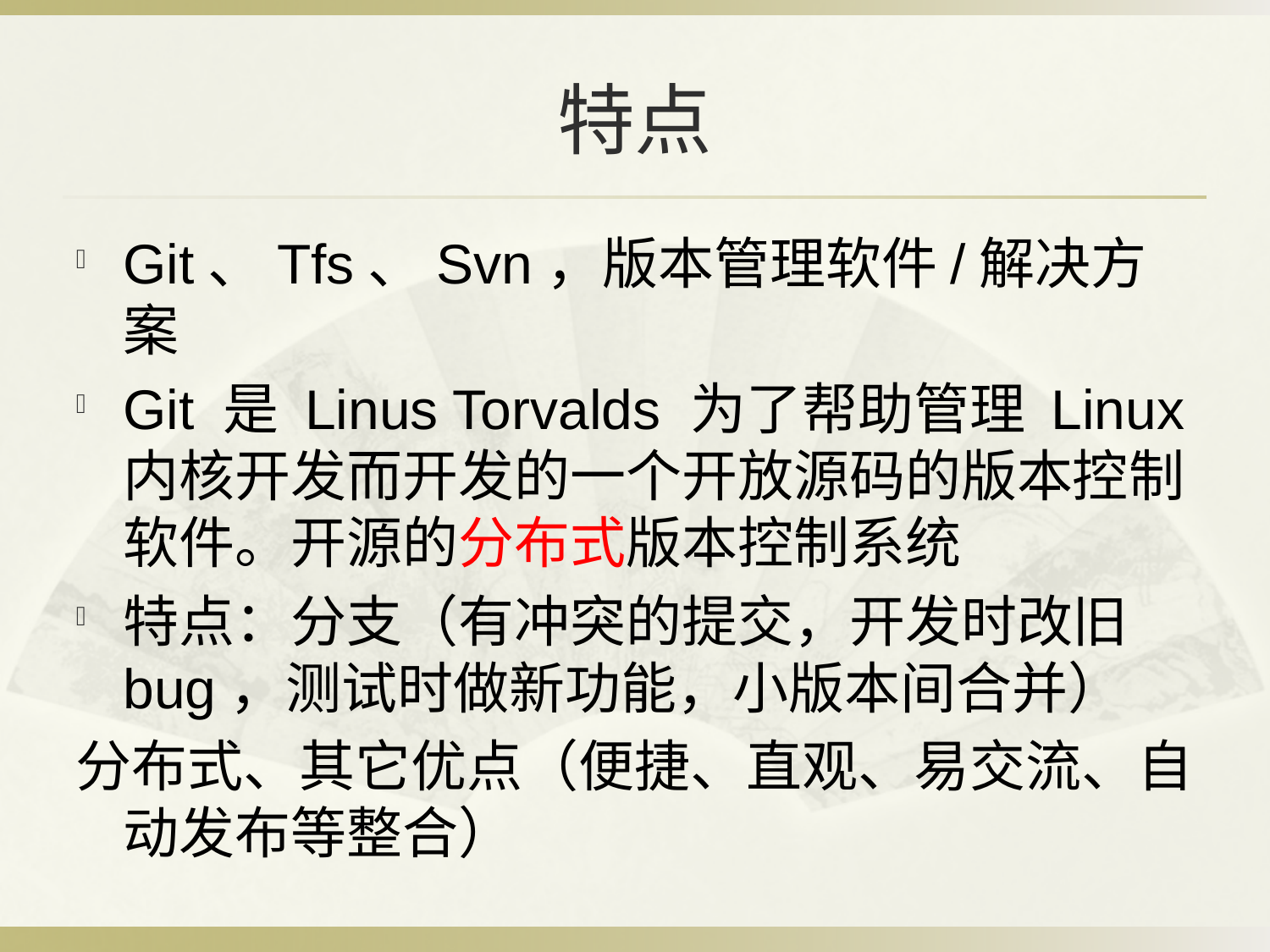

# 特点
Git、Tfs、Svn，版本管理软件/解决方案
Git 是 Linus Torvalds 为了帮助管理 Linux 内核开发而开发的一个开放源码的版本控制软件。开源的分布式版本控制系统
特点：分支（有冲突的提交，开发时改旧bug，测试时做新功能，小版本间合并）
分布式、其它优点（便捷、直观、易交流、自动发布等整合）